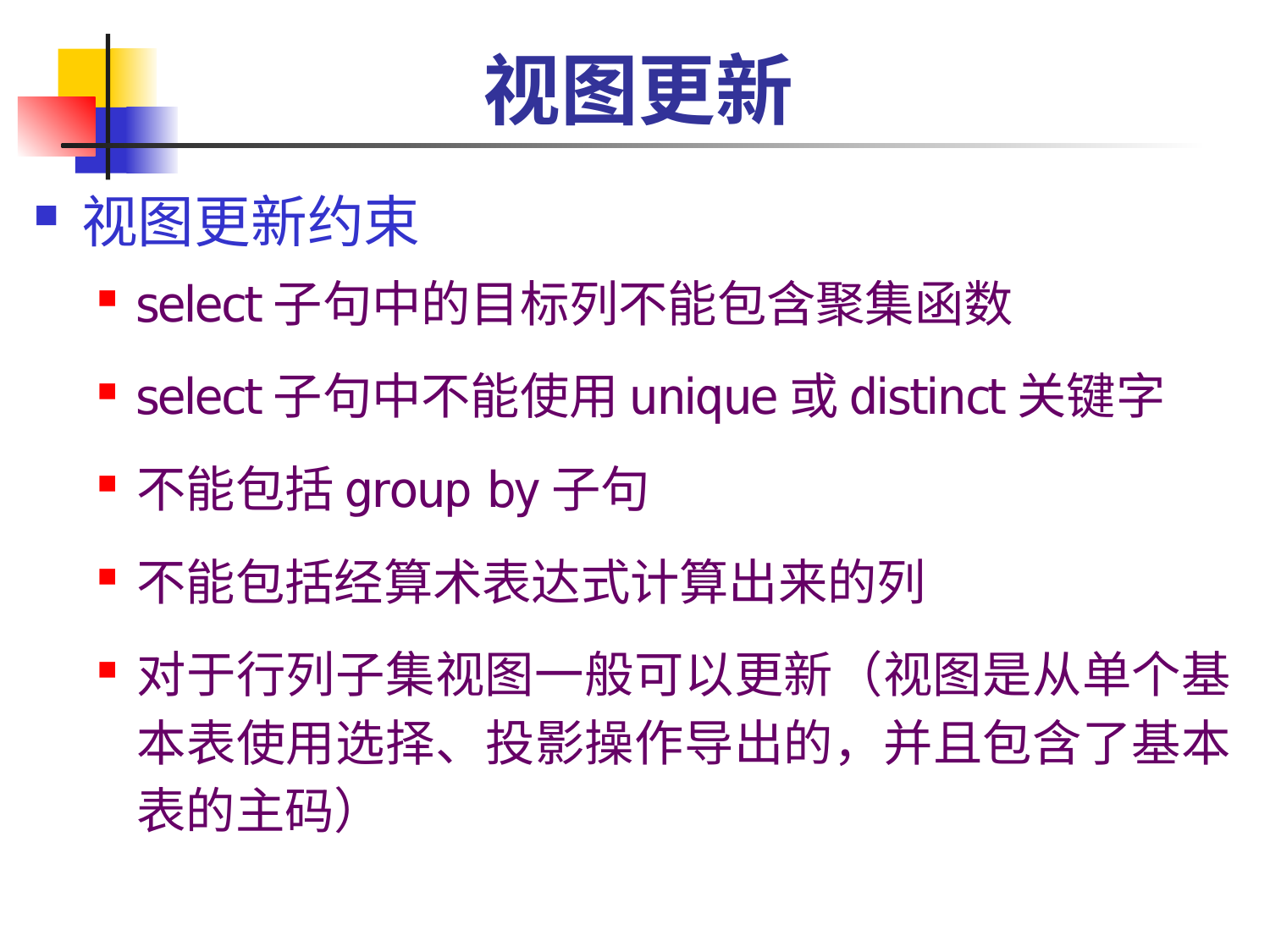

# 视图更新
视图更新约束
select子句中的目标列不能包含聚集函数
select子句中不能使用unique或distinct关键字
不能包括group by子句
不能包括经算术表达式计算出来的列
对于行列子集视图一般可以更新（视图是从单个基本表使用选择、投影操作导出的，并且包含了基本表的主码）